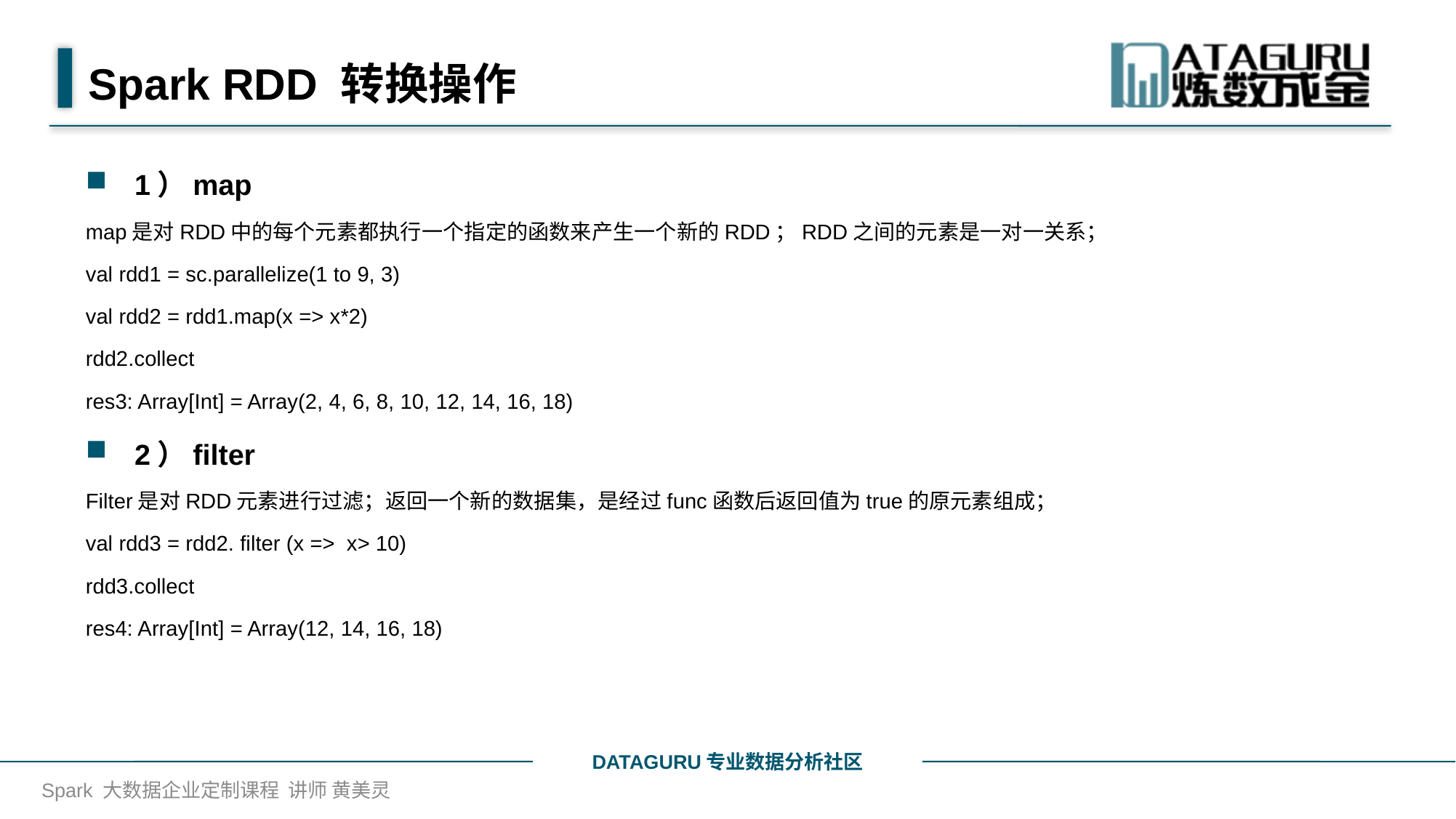

# Spark RDD 转换操作
1）map
map是对RDD中的每个元素都执行一个指定的函数来产生一个新的RDD；RDD之间的元素是一对一关系；
val rdd1 = sc.parallelize(1 to 9, 3)
val rdd2 = rdd1.map(x => x*2)
rdd2.collect
res3: Array[Int] = Array(2, 4, 6, 8, 10, 12, 14, 16, 18)
2）filter
Filter是对RDD元素进行过滤；返回一个新的数据集，是经过func函数后返回值为true的原元素组成；
val rdd3 = rdd2. filter (x =>  x> 10)
rdd3.collect
res4: Array[Int] = Array(12, 14, 16, 18)